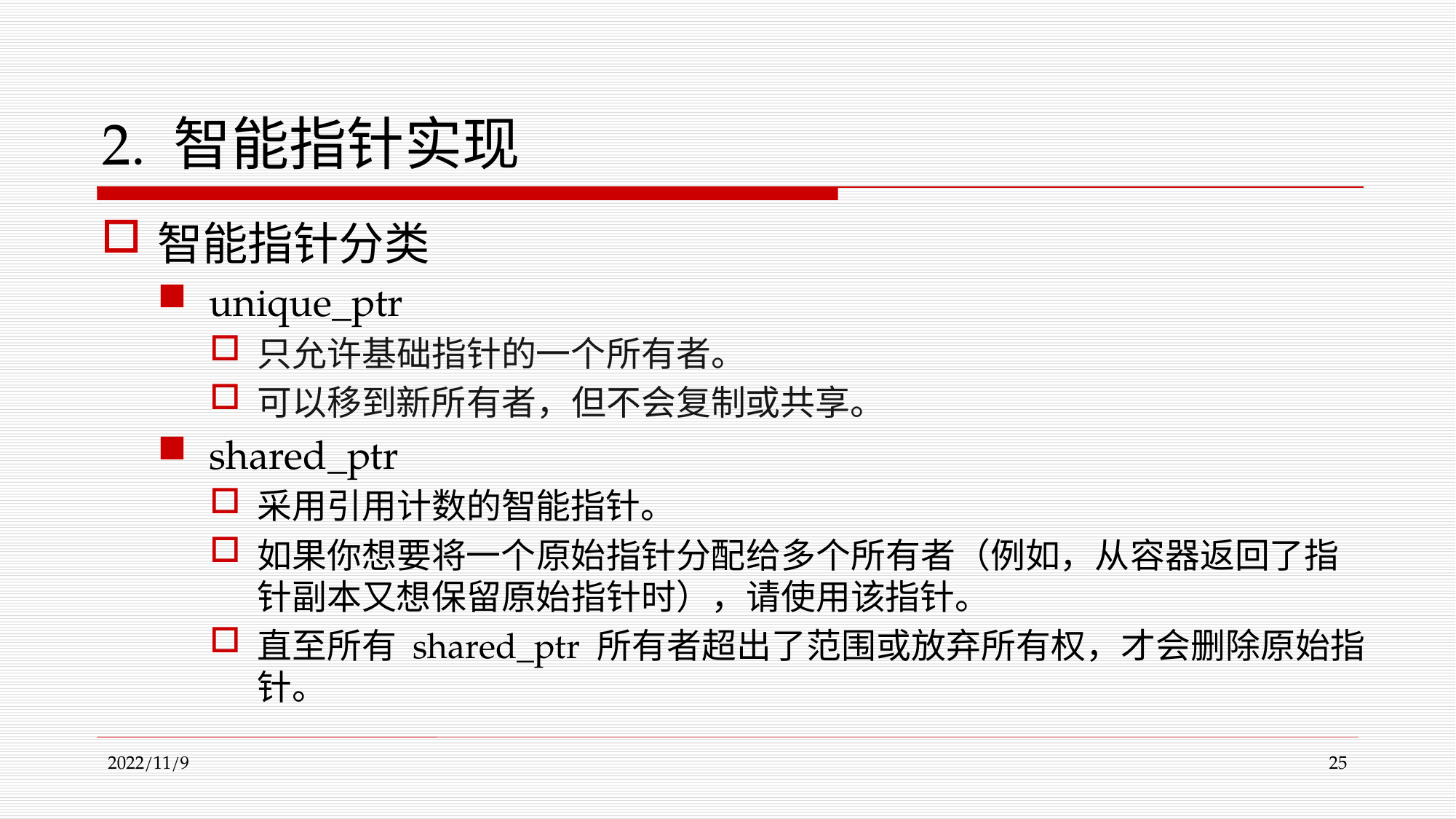

# 2. 智能指针实现
智能指针分类
unique_ptr
只允许基础指针的一个所有者。
可以移到新所有者，但不会复制或共享。
shared_ptr
采用引用计数的智能指针。
如果你想要将一个原始指针分配给多个所有者（例如，从容器返回了指针副本又想保留原始指针时），请使用该指针。
直至所有 shared_ptr 所有者超出了范围或放弃所有权，才会删除原始指针。
2022/11/9
25